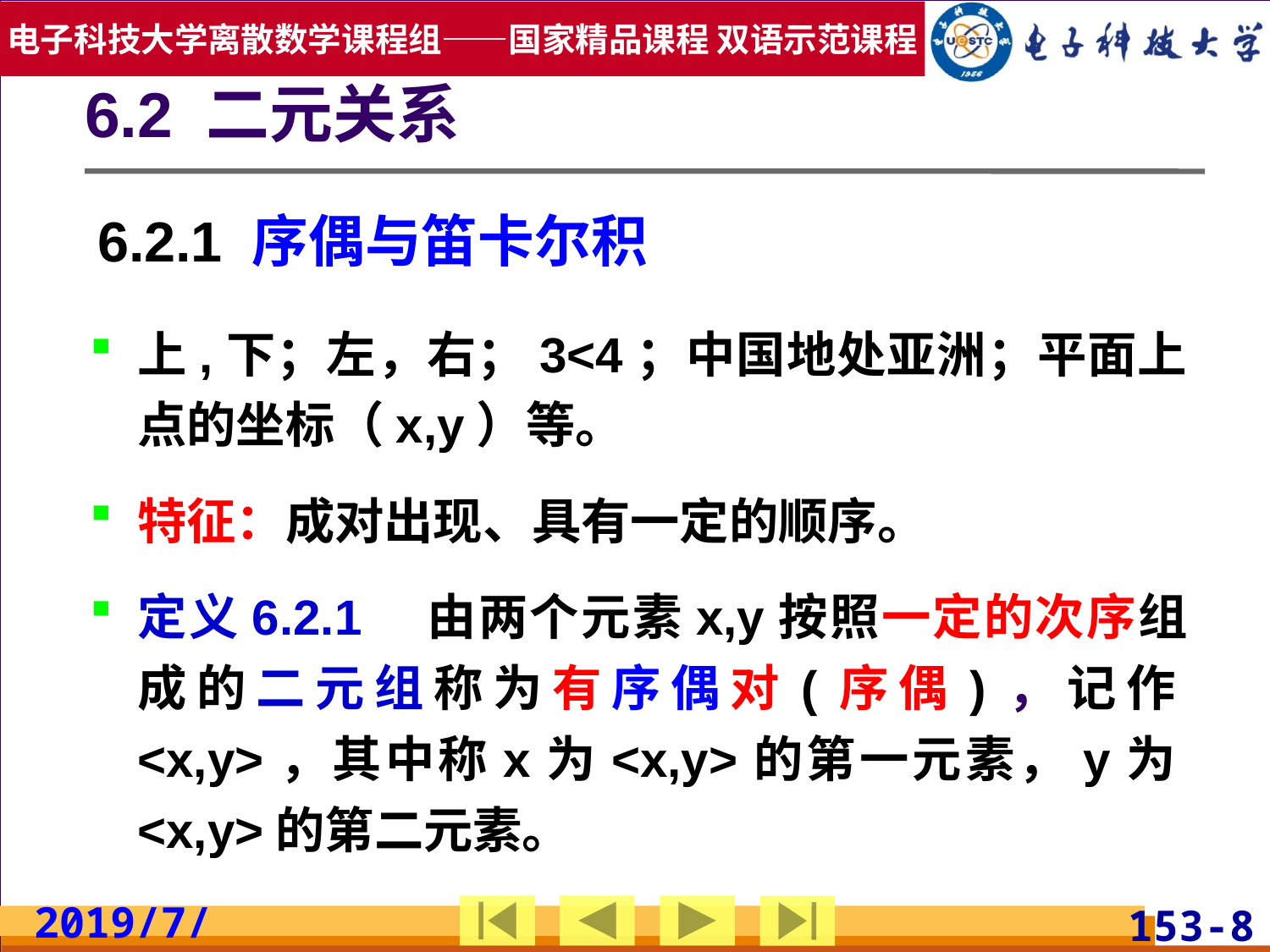

# 6.2 二元关系
6.2.1 序偶与笛卡尔积
上,下；左，右；3<4；中国地处亚洲；平面上点的坐标（x,y）等。
特征：成对出现、具有一定的顺序。
定义6.2.1　由两个元素x,y按照一定的次序组成的二元组称为有序偶对(序偶)，记作<x,y>，其中称x为<x,y>的第一元素，y为<x,y>的第二元素。
2019/7/3